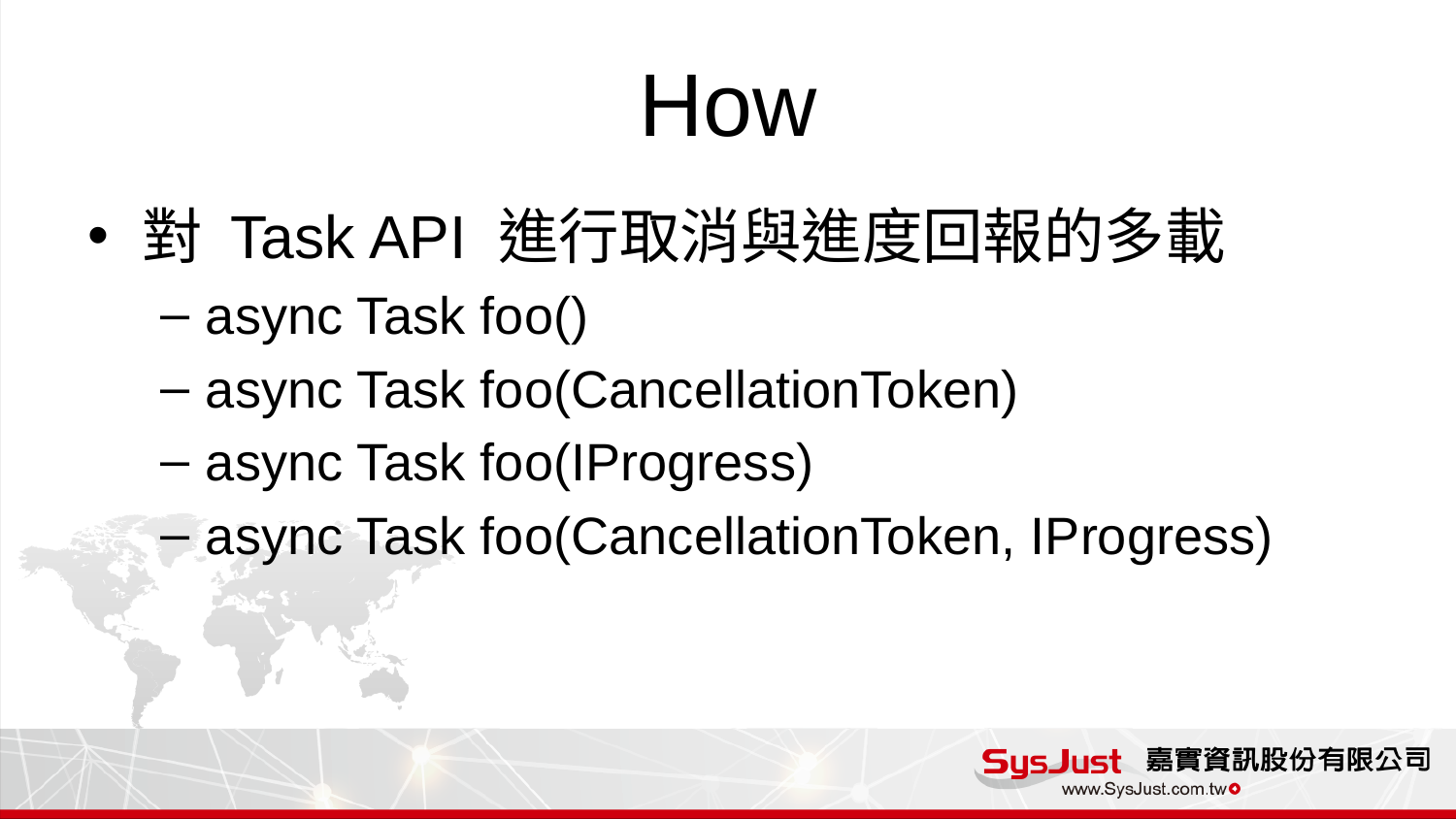

# How
對 Task API 進行取消與進度回報的多載
async Task foo()
async Task foo(CancellationToken)
async Task foo(IProgress)
async Task foo(CancellationToken, IProgress)